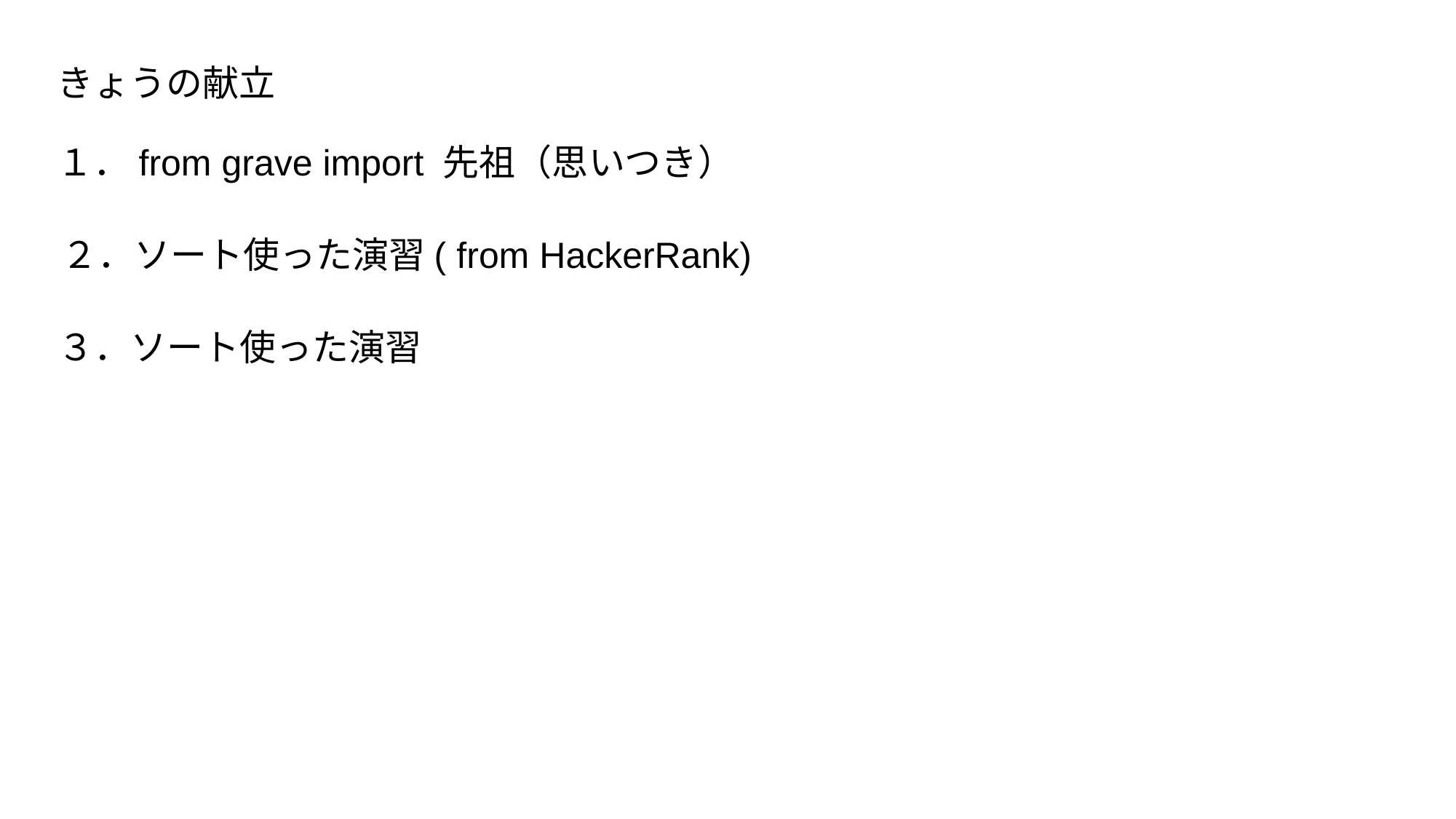

きょうの献立
１．from grave import 先祖（思いつき）
２．ソート使った演習( from HackerRank)
３．ソート使った演習